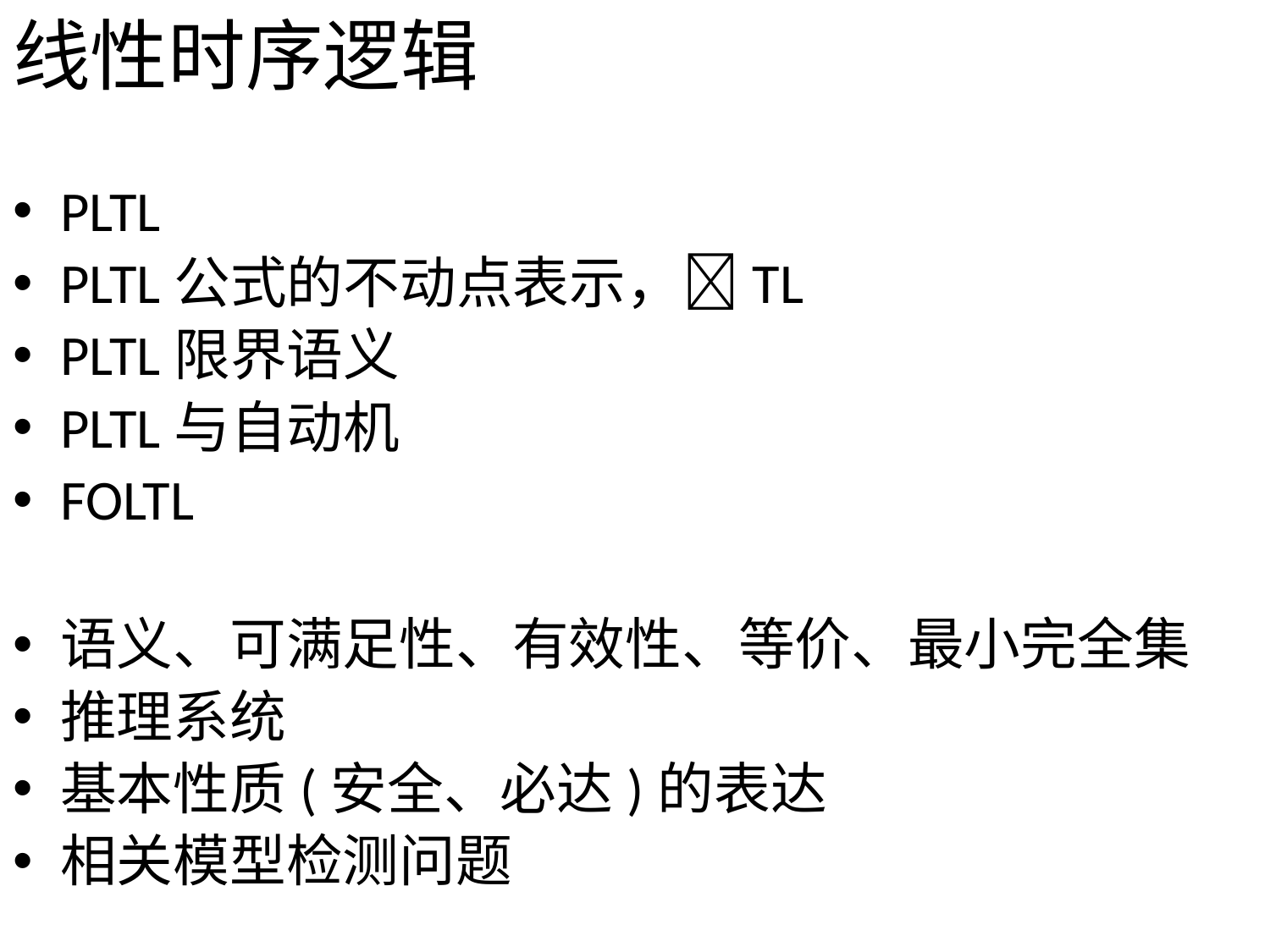

# 线性时序逻辑
PLTL
PLTL公式的不动点表示，νTL
PLTL限界语义
PLTL与自动机
FOLTL

语义、可满足性、有效性、等价、最小完全集
推理系统
基本性质(安全、必达)的表达
相关模型检测问题